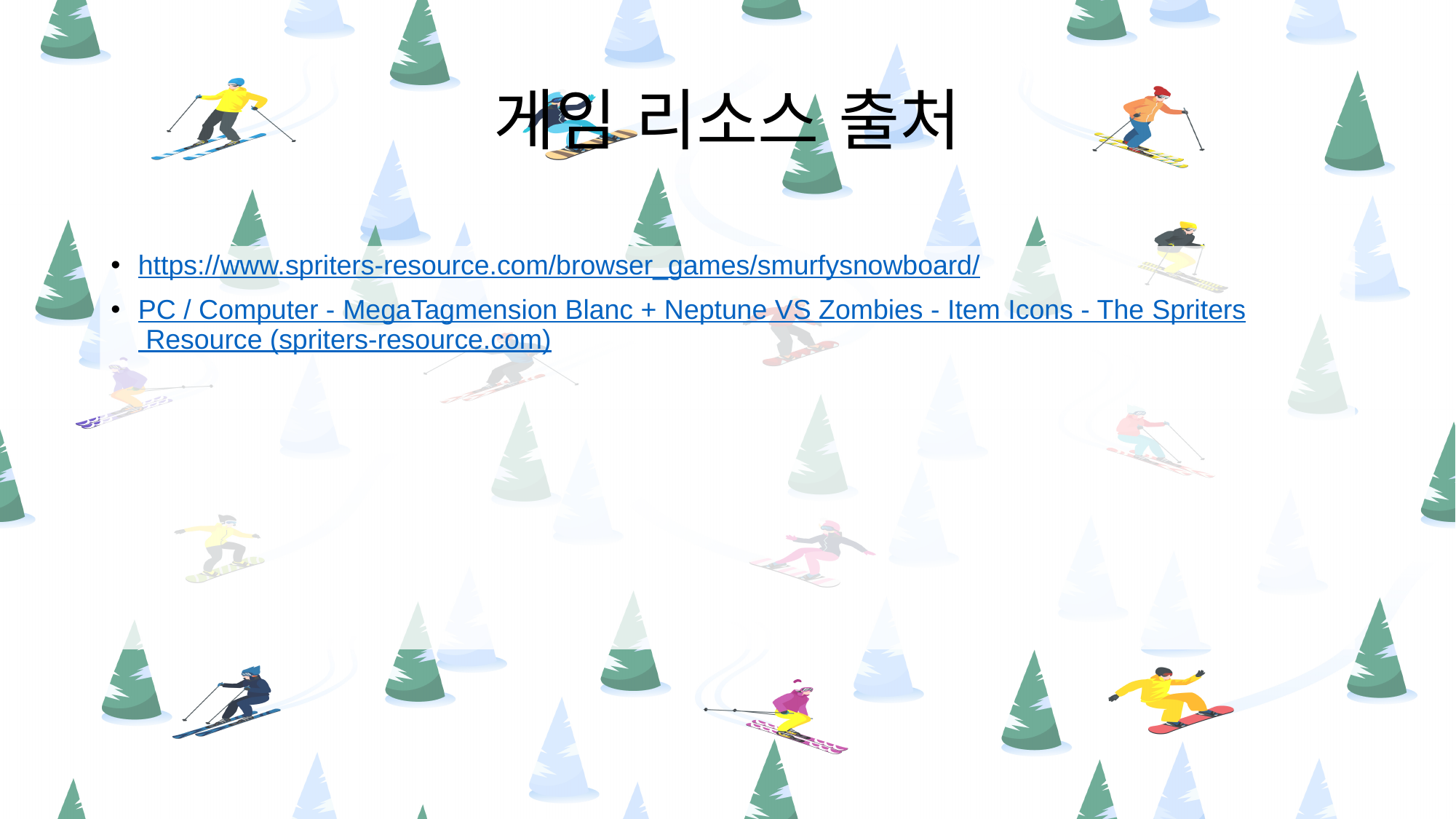

# 게임 리소스 출처
https://www.spriters-resource.com/browser_games/smurfysnowboard/
PC / Computer - MegaTagmension Blanc + Neptune VS Zombies - Item Icons - The Spriters Resource (spriters-resource.com)